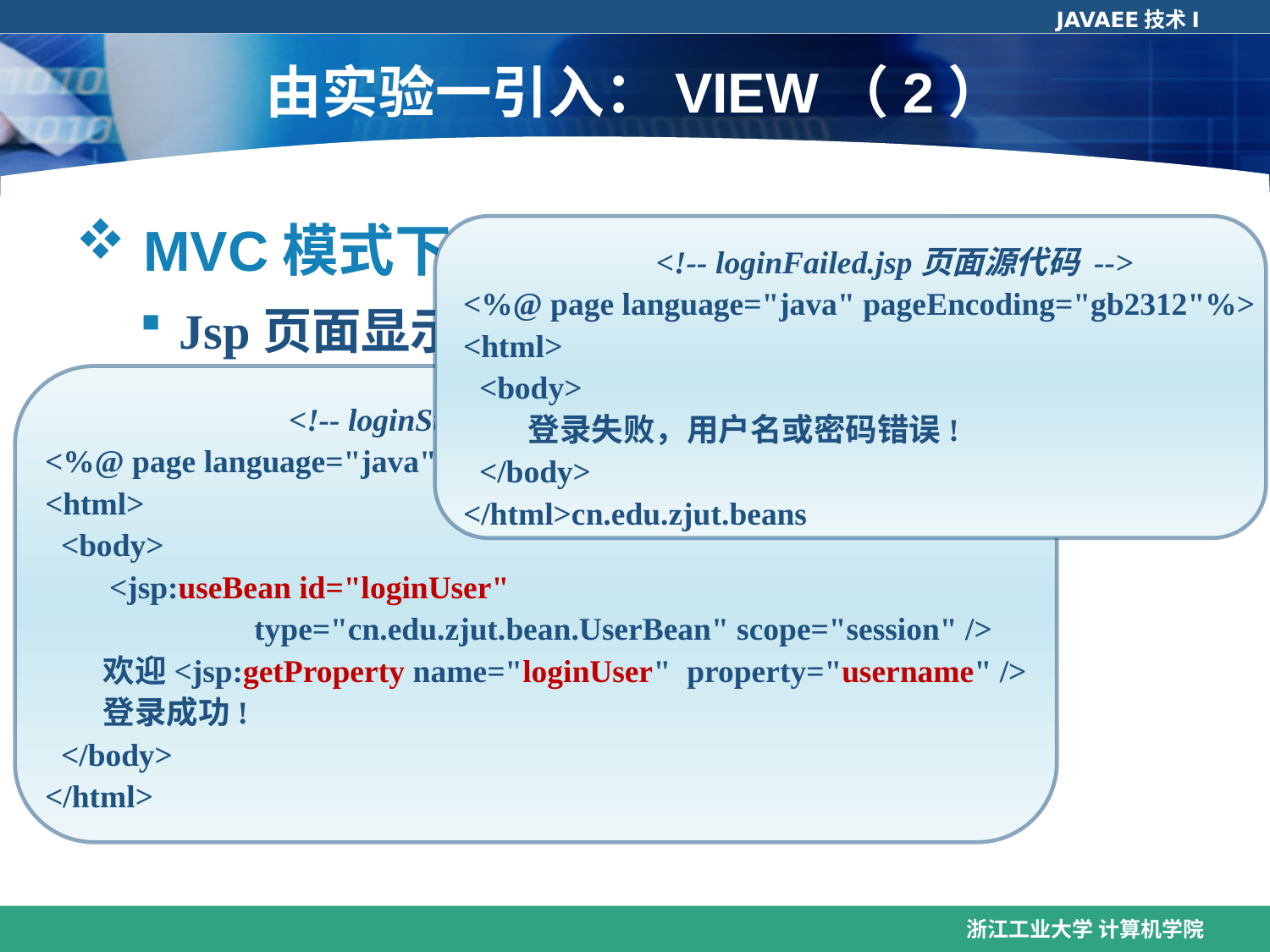

# 由实验一引入：VIEW（2）
 MVC模式下的用户登录模块
Jsp页面显示登录结果
                        <!-- loginFailed.jsp页面源代码 -->
<%@ page language="java" pageEncoding="gb2312"%>
<html>
  <body>
        登录失败，用户名或密码错误!
  </body>
</html>cn.edu.zjut.beans
<!-- loginSuccess.jsp页面源代码 -->
<%@ page language="java" pageEncoding="gb2312"%>
<html>
  <body>
        <jsp:useBean id="loginUser"
                          type="cn.edu.zjut.bean.UserBean" scope="session" />
       欢迎<jsp:getProperty name="loginUser"  property="username" />
       登录成功!
  </body>
</html>